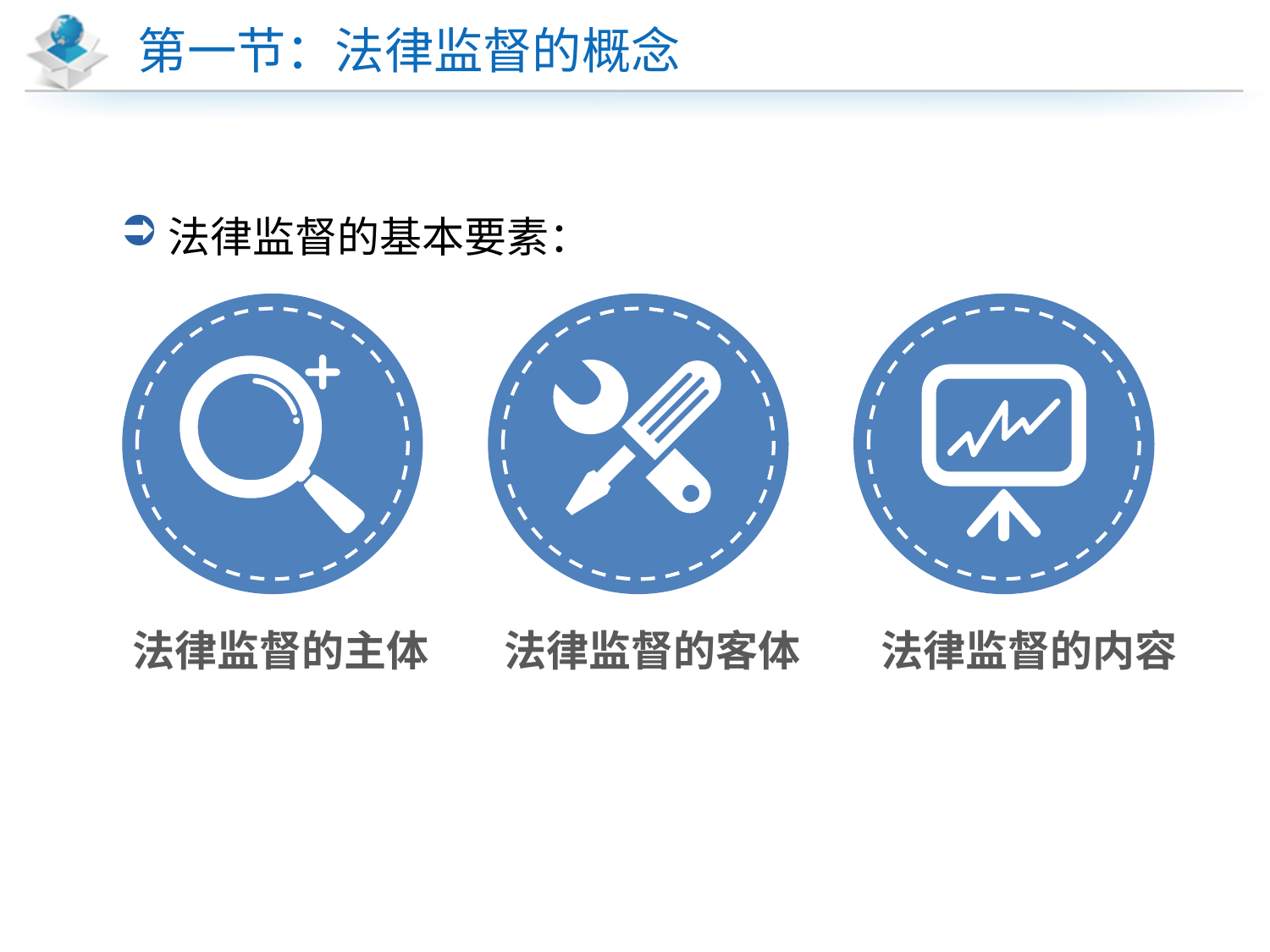

# 第一节：法律监督的概念
法律监督的基本要素：

法律监督的主体

法律监督的客体

法律监督的内容